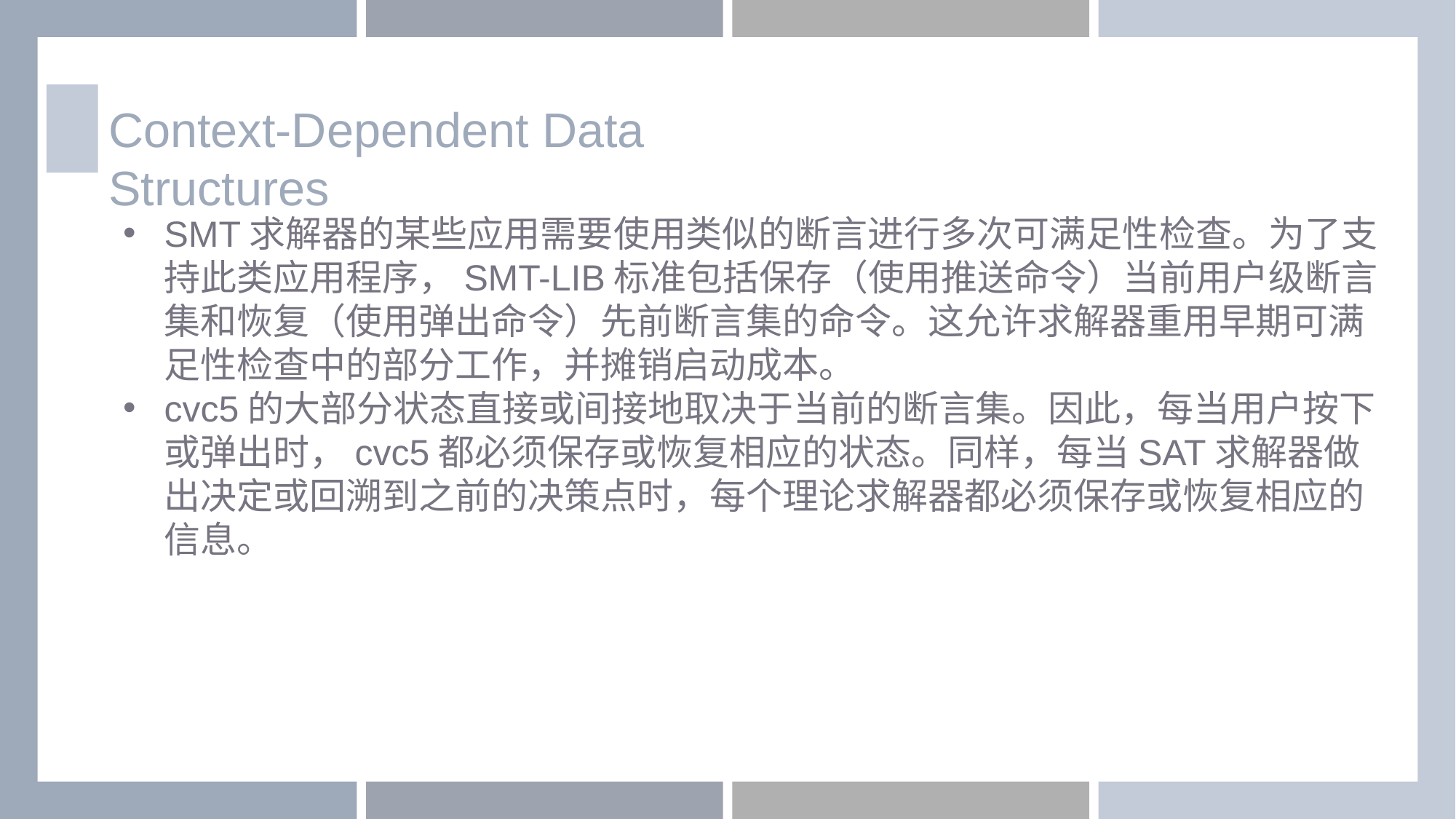

Context-Dependent Data Structures
SMT求解器的某些应用需要使用类似的断言进行多次可满足性检查。为了支持此类应用程序，SMT-LIB标准包括保存（使用推送命令）当前用户级断言集和恢复（使用弹出命令）先前断言集的命令。这允许求解器重用早期可满足性检查中的部分工作，并摊销启动成本。
cvc5的大部分状态直接或间接地取决于当前的断言集。因此，每当用户按下或弹出时，cvc5都必须保存或恢复相应的状态。同样，每当SAT求解器做出决定或回溯到之前的决策点时，每个理论求解器都必须保存或恢复相应的信息。